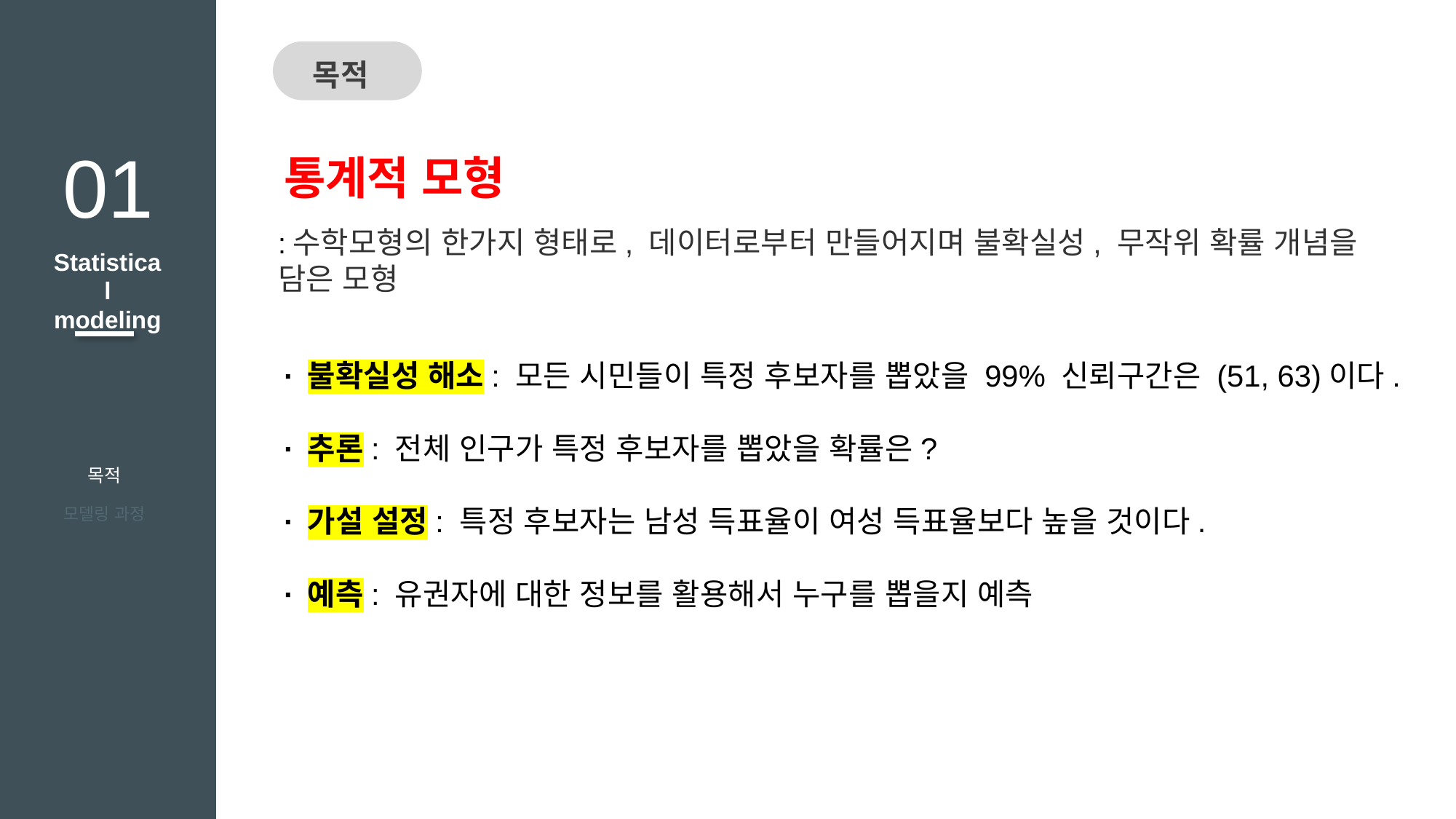

목적
01
Statistical
modeling
통계적 모형
:수학모형의 한가지 형태로, 데이터로부터 만들어지며 불확실성, 무작위 확률 개념을 담은 모형
∙ 불확실성 해소: 모든 시민들이 특정 후보자를 뽑았을 99% 신뢰구간은 (51, 63)이다.

∙ 추론: 전체 인구가 특정 후보자를 뽑았을 확률은?

∙ 가설 설정: 특정 후보자는 남성 득표율이 여성 득표율보다 높을 것이다.

∙ 예측: 유권자에 대한 정보를 활용해서 누구를 뽑을지 예측
목적
모델링 과정